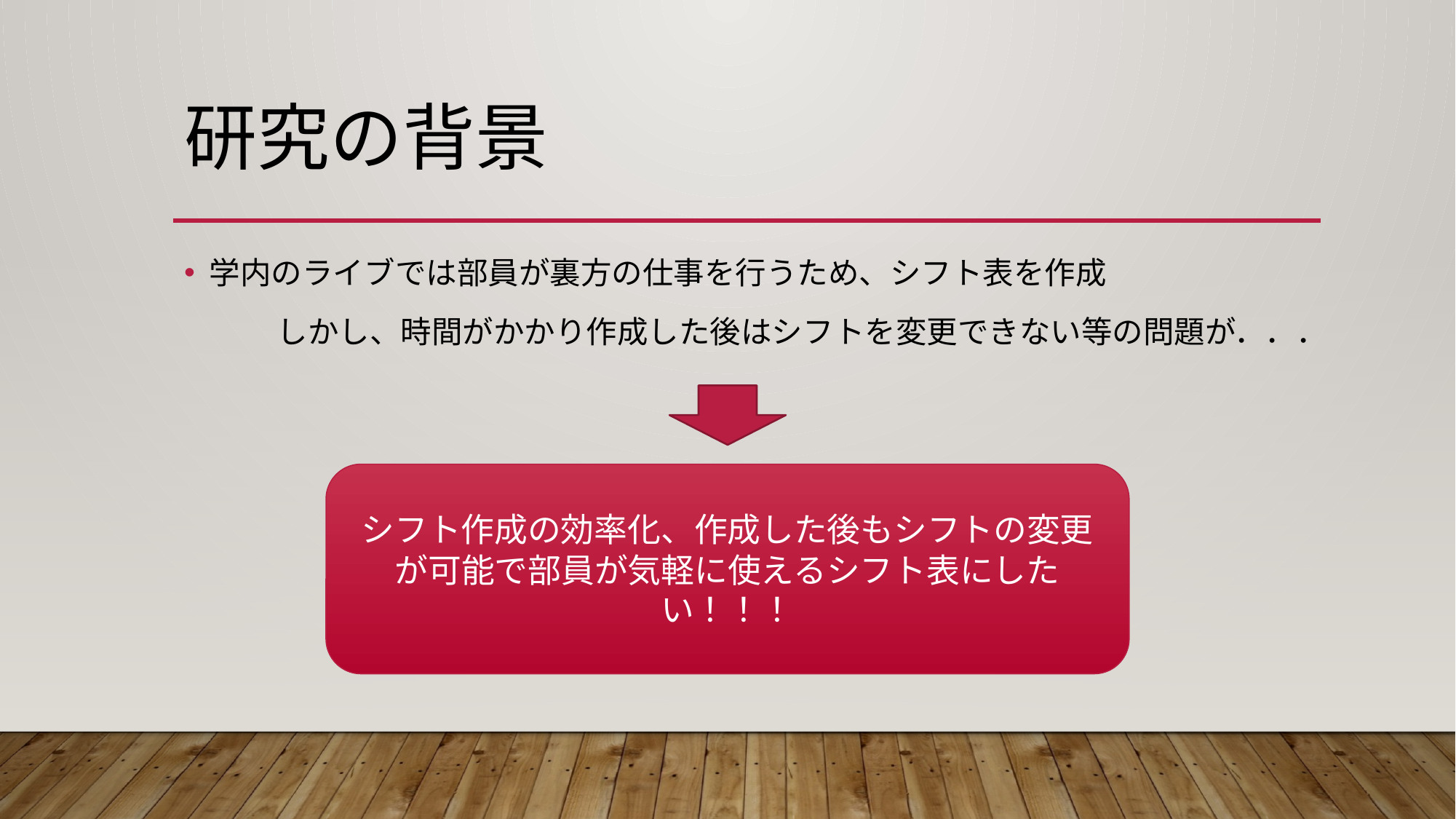

# 研究の背景
学内のライブでは部員が裏方の仕事を行うため、シフト表を作成
　　　しかし、時間がかかり作成した後はシフトを変更できない等の問題が．．．

シフト作成の効率化、作成した後もシフトの変更が可能で部員が気軽に使えるシフト表にしたい！！！